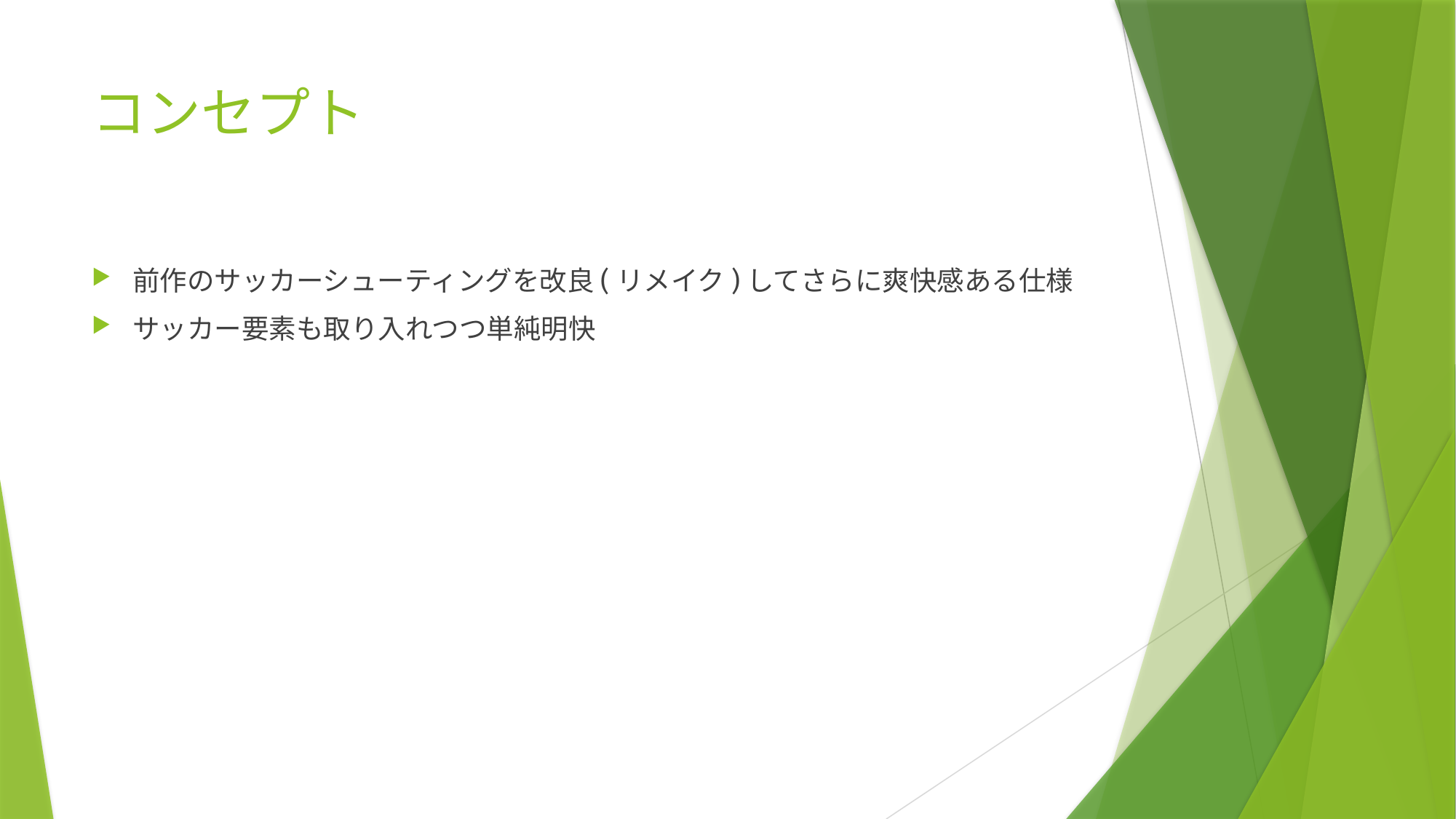

# コンセプト
前作のサッカーシューティングを改良(リメイク)してさらに爽快感ある仕様
サッカー要素も取り入れつつ単純明快